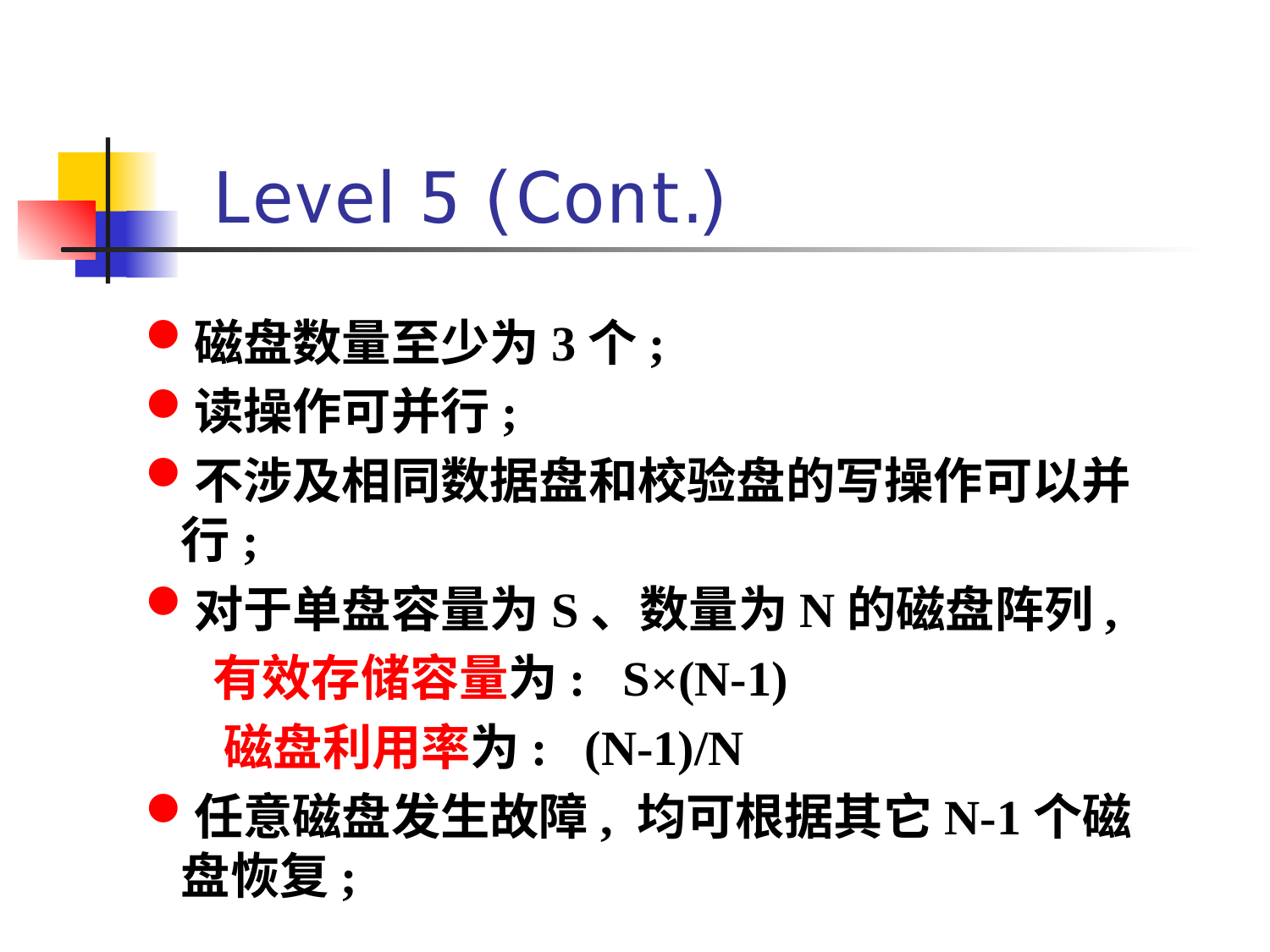

Level 5 (Cont.)
磁盘数量至少为3个;
读操作可并行;
不涉及相同数据盘和校验盘的写操作可以并行;
对于单盘容量为S、数量为N的磁盘阵列,
     有效存储容量为:   S×(N-1)
      磁盘利用率为:   (N-1)/N
任意磁盘发生故障, 均可根据其它N-1个磁盘恢复;